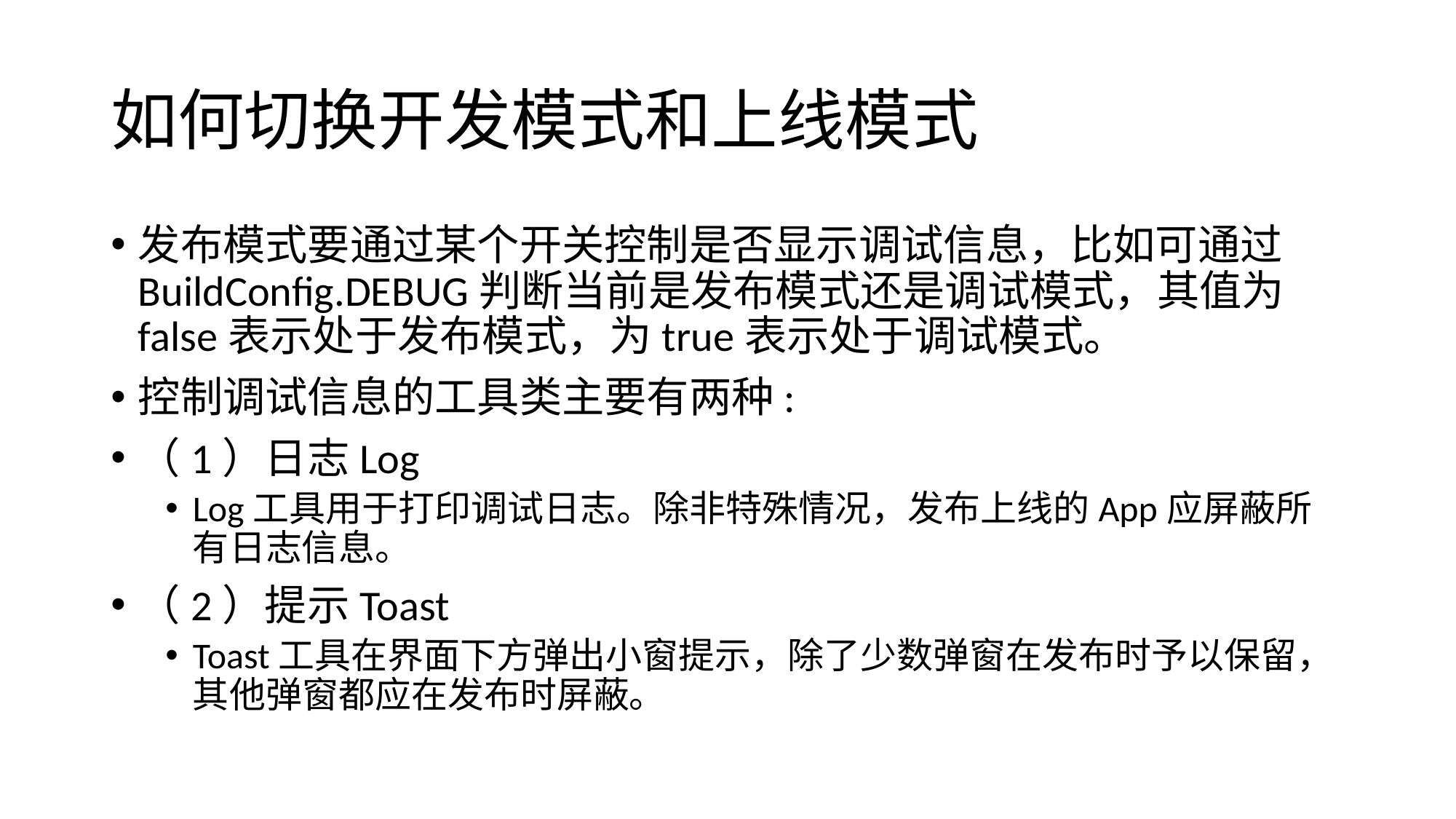

# 如何切换开发模式和上线模式
发布模式要通过某个开关控制是否显示调试信息，比如可通过BuildConfig.DEBUG判断当前是发布模式还是调试模式，其值为false表示处于发布模式，为true表示处于调试模式。
控制调试信息的工具类主要有两种:
（1）日志Log
Log工具用于打印调试日志。除非特殊情况，发布上线的App应屏蔽所有日志信息。
（2）提示Toast
Toast工具在界面下方弹出小窗提示，除了少数弹窗在发布时予以保留，其他弹窗都应在发布时屏蔽。